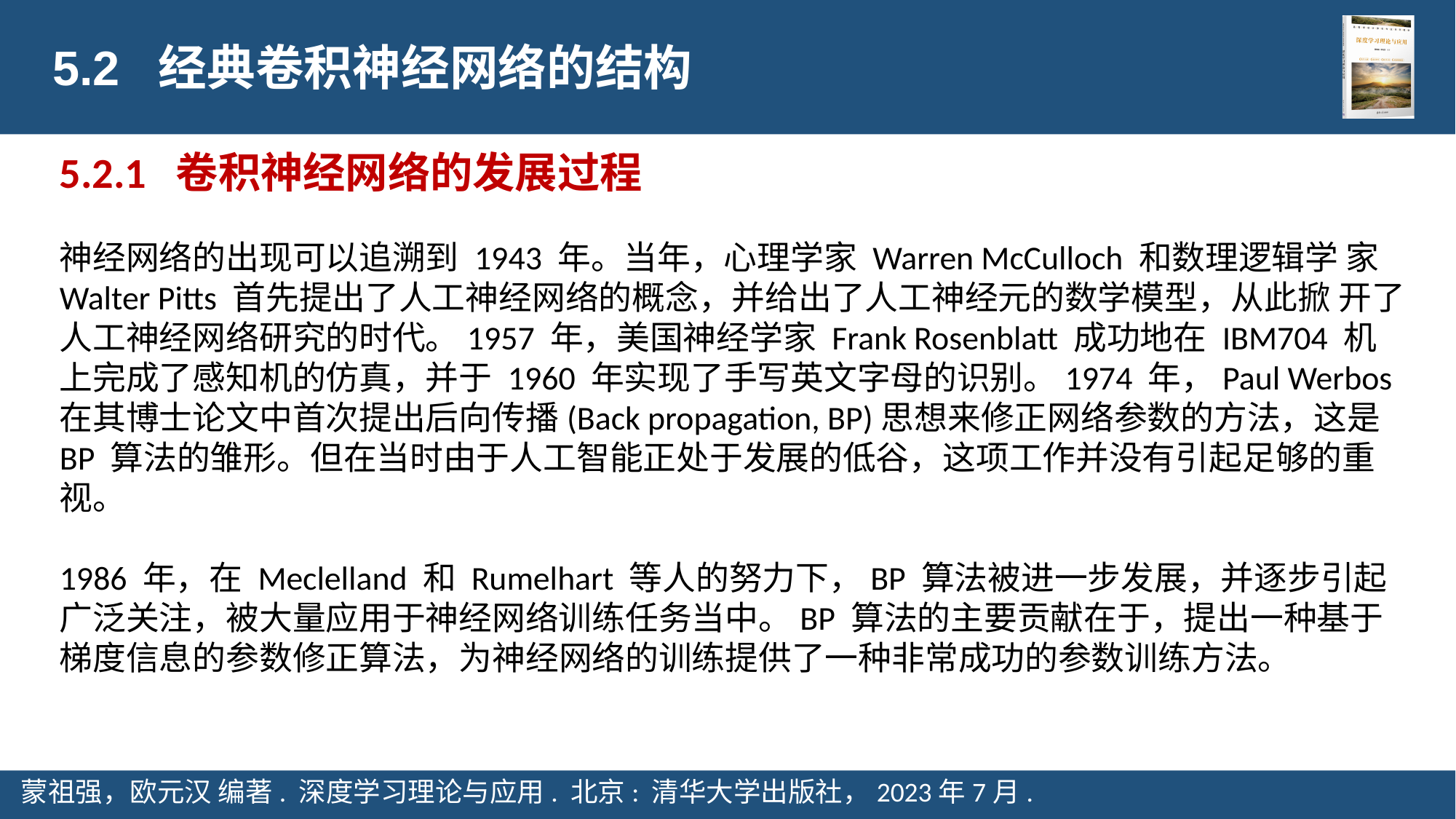

5.2  经典卷积神经网络的结构

5.2.1  卷积神经网络的发展过程
神经网络的出现可以追溯到 1943 年。当年，心理学家 Warren McCulloch 和数理逻辑学 家 Walter Pitts 首先提出了人工神经网络的概念，并给出了人工神经元的数学模型，从此掀 开了人工神经网络研究的时代。1957 年，美国神经学家 Frank Rosenblatt 成功地在 IBM704 机上完成了感知机的仿真，并于 1960 年实现了手写英文字母的识别。1974 年，Paul Werbos 在其博士论文中首次提出后向传播(Back propagation, BP)思想来修正网络参数的方法，这是 BP 算法的雏形。但在当时由于人工智能正处于发展的低谷，这项工作并没有引起足够的重视。

1986 年，在 Meclelland 和 Rumelhart 等人的努力下，BP 算法被进一步发展，并逐步引起广泛关注，被大量应用于神经网络训练任务当中。BP 算法的主要贡献在于，提出一种基于梯度信息的参数修正算法，为神经网络的训练提供了一种非常成功的参数训练方法。